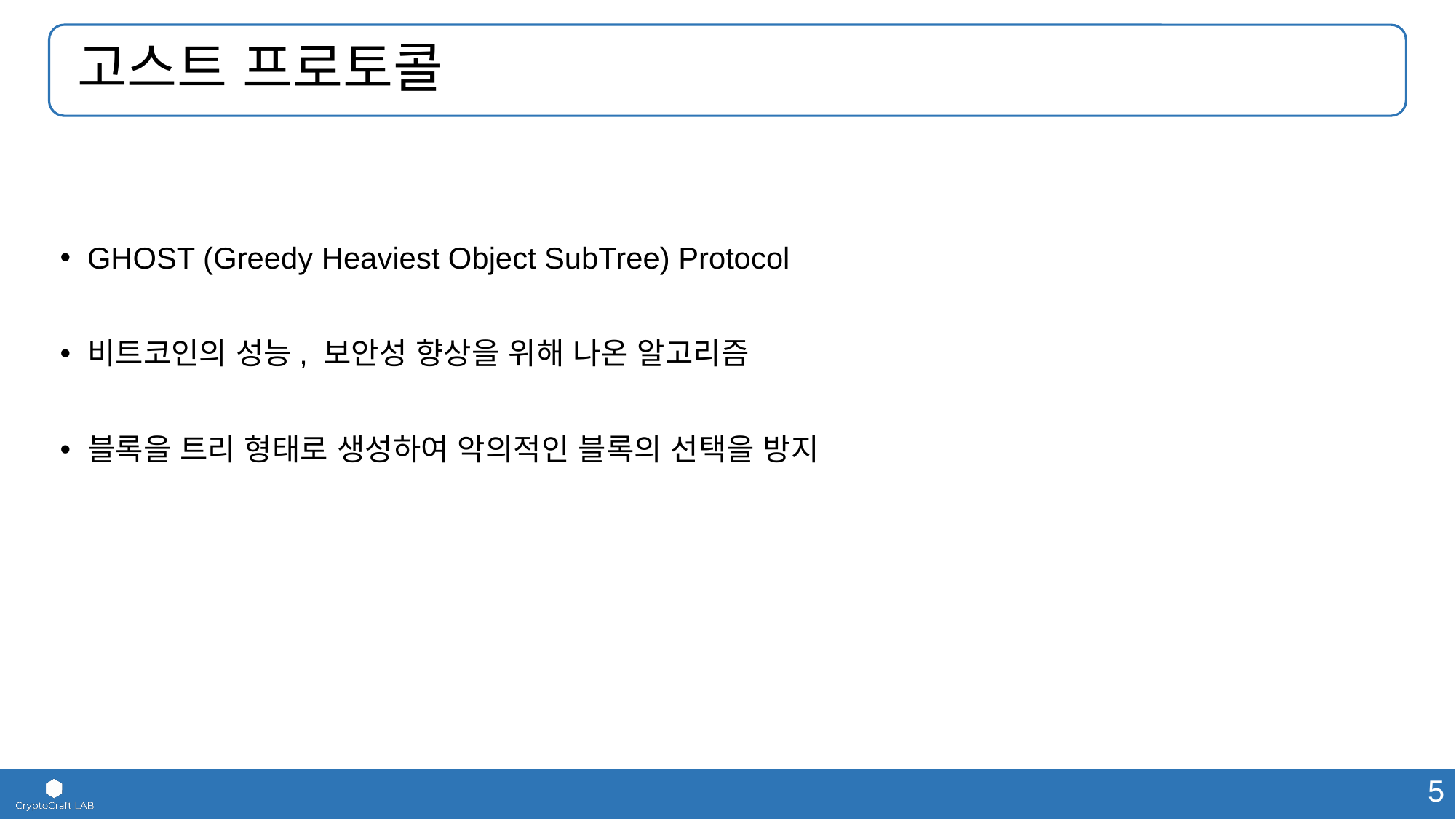

# 고스트 프로토콜

GHOST (Greedy Heaviest Object SubTree) Protocol

비트코인의 성능, 보안성 향상을 위해 나온 알고리즘

블록을 트리 형태로 생성하여 악의적인 블록의 선택을 방지